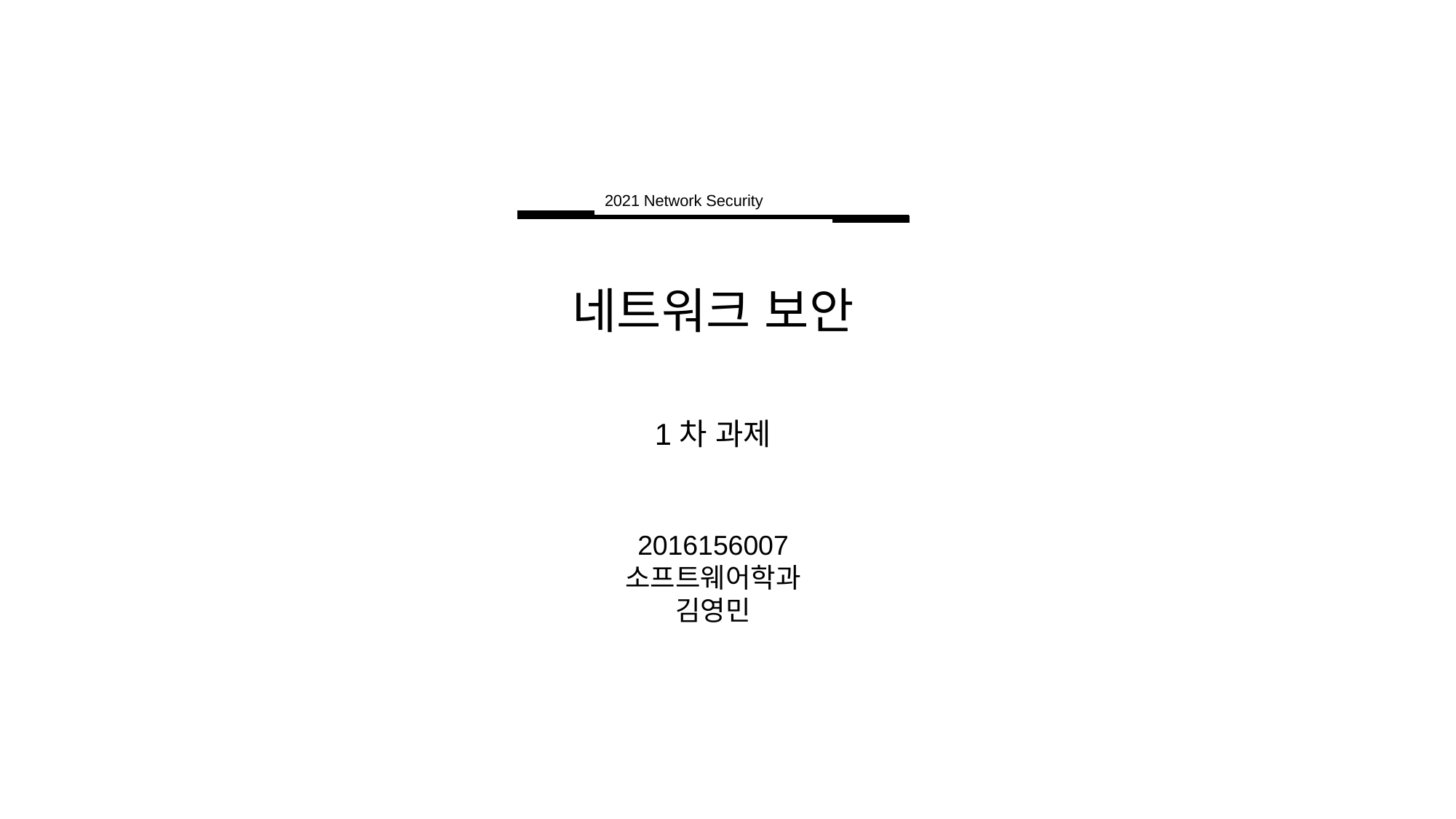

2021 Network Security

네트워크 보안
1차 과제
2016156007
소프트웨어학과
김영민